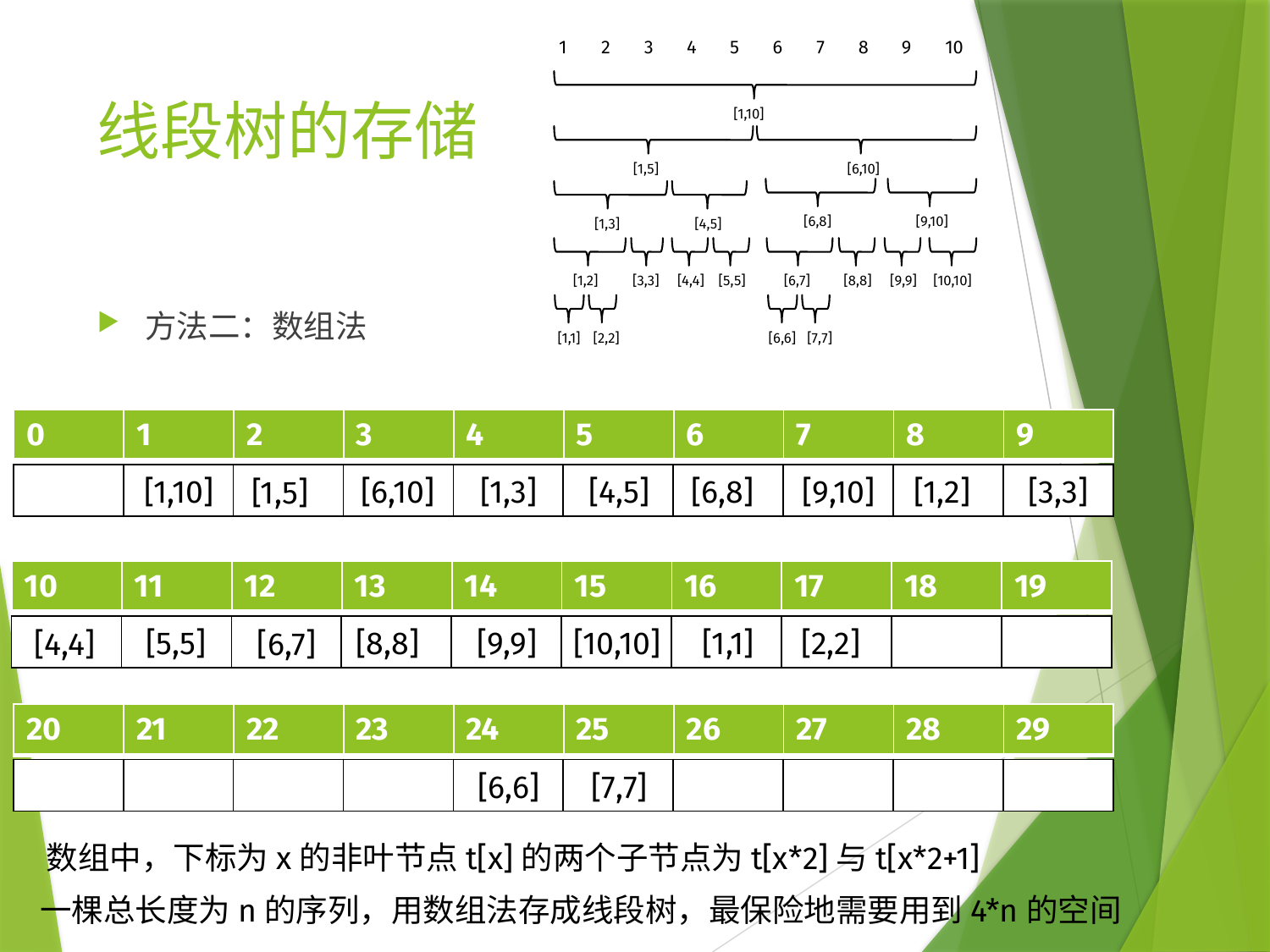

1
2
3
4
5
6
7
8
9
10

# 线段树的存储
[1,10]

[1,5]
[6,10]

[6,8]
[9,10]
[1,3]
[4,5]

[9,9]
[10,10]
[4,4]
[5,5]
[6,7]
[8,8]
[1,2]
[3,3]

方法二：数组法
[2,2]
[7,7]
[1,1]
[6,6]
| 0 | 1 | 2 | 3 | 4 | 5 | 6 | 7 | 8 | 9 |
| --- | --- | --- | --- | --- | --- | --- | --- | --- | --- |
|  |  |  |  |  |  |  |  |  |  |
| --- | --- | --- | --- | --- | --- | --- | --- | --- | --- |
[1,10]
[6,10]
[1,3]
[4,5]
[6,8]
[9,10]
[1,2]
[3,3]
[1,5]
| 10 | 11 | 12 | 13 | 14 | 15 | 16 | 17 | 18 | 19 |
| --- | --- | --- | --- | --- | --- | --- | --- | --- | --- |
|  |  |  |  |  |  |  |  |  |  |
| --- | --- | --- | --- | --- | --- | --- | --- | --- | --- |
[5,5]
[8,8]
[9,9]
[10,10]
[1,1]
[2,2]
[4,4]
[6,7]
| 20 | 21 | 22 | 23 | 24 | 25 | 26 | 27 | 28 | 29 |
| --- | --- | --- | --- | --- | --- | --- | --- | --- | --- |
|  |  |  |  |  |  |  |  |  |  |
| --- | --- | --- | --- | --- | --- | --- | --- | --- | --- |
[6,6]
[7,7]
数组中，下标为x的非叶节点t[x]的两个子节点为t[x*2]与t[x*2+1]
一棵总长度为n的序列，用数组法存成线段树，最保险地需要用到4*n的空间